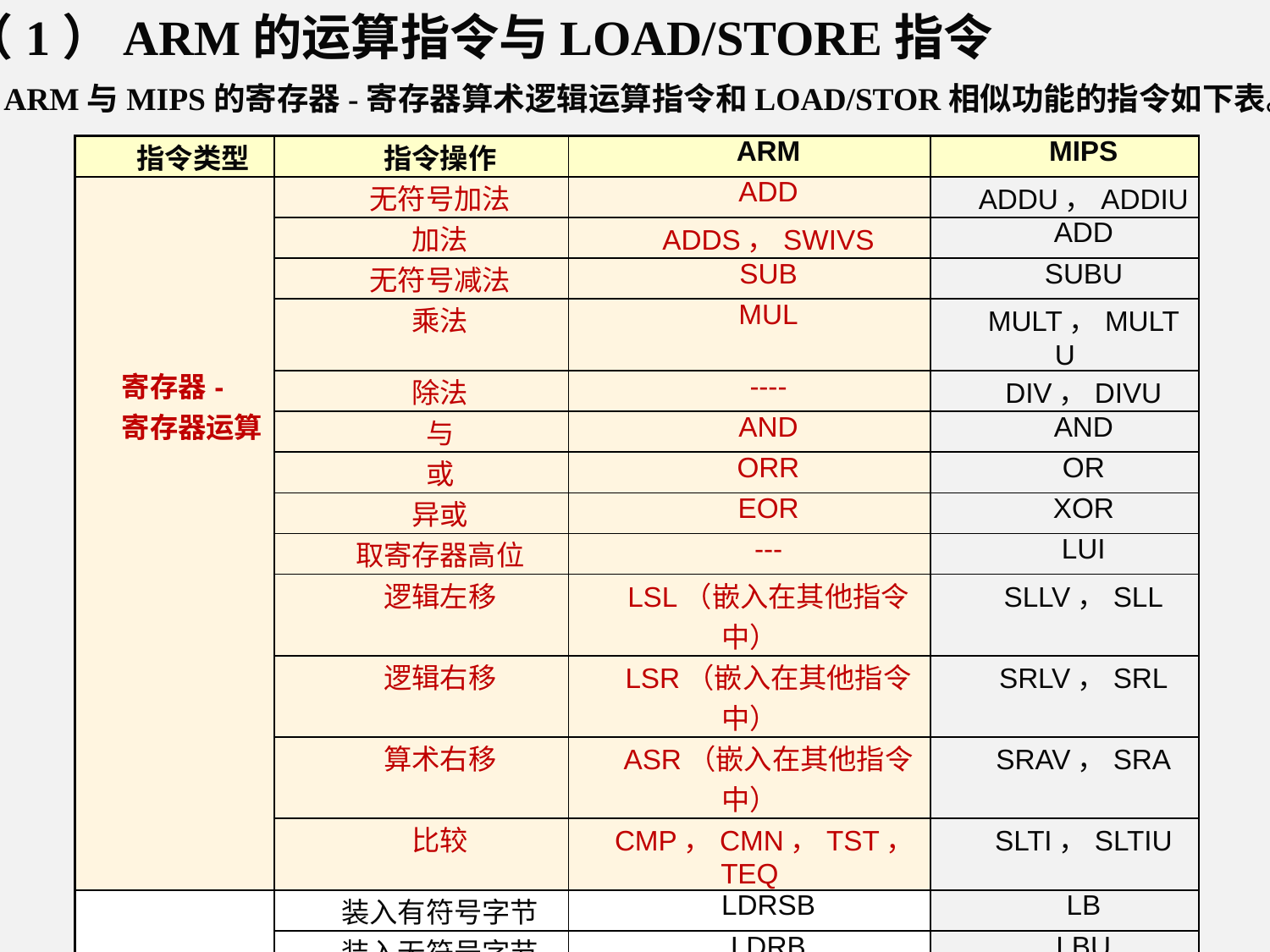

（1）ARM的运算指令与LOAD/STORE指令
ARM与MIPS的寄存器-寄存器算术逻辑运算指令和LOAD/STOR相似功能的指令如下表。
| 指令类型 | 指令操作 | ARM | MIPS |
| --- | --- | --- | --- |
| 寄存器- 寄存器运算 | 无符号加法 | ADD | ADDU，ADDIU |
|  | 加法 | ADDS，SWIVS | ADD |
|  | 无符号减法 | SUB | SUBU |
|  | 乘法 | MUL | MULT，MULTU |
|  | 除法 | ---- | DIV，DIVU |
|  | 与 | AND | AND |
|  | 或 | ORR | OR |
|  | 异或 | EOR | XOR |
|  | 取寄存器高位 | --- | LUI |
|  | 逻辑左移 | LSL（嵌入在其他指令中） | SLLV，SLL |
|  | 逻辑右移 | LSR（嵌入在其他指令中） | SRLV，SRL |
|  | 算术右移 | ASR（嵌入在其他指令中） | SRAV，SRA |
|  | 比较 | CMP，CMN，TST，TEQ | SLTI，SLTIU |
| LOAD/STORE | 装入有符号字节 | LDRSB | LB |
|  | 装入无符号字节 | LDRB | LBU |
|  | 装入有符号半字 | LDRSH | LH |
|  | 装入无符号半字 | LDRH | LHU |
|  | 装入字 | LDR | LW |
|  | 存储字节 | STRB | SB |
|  | 存储半字 | STRH | SH |
|  | 存储字 | STR | SW |
|  | 读、写特殊寄存器 | MRS、MSR | MOVE |
|  | 原子交换 | SWP，SWPB | LL，SC |